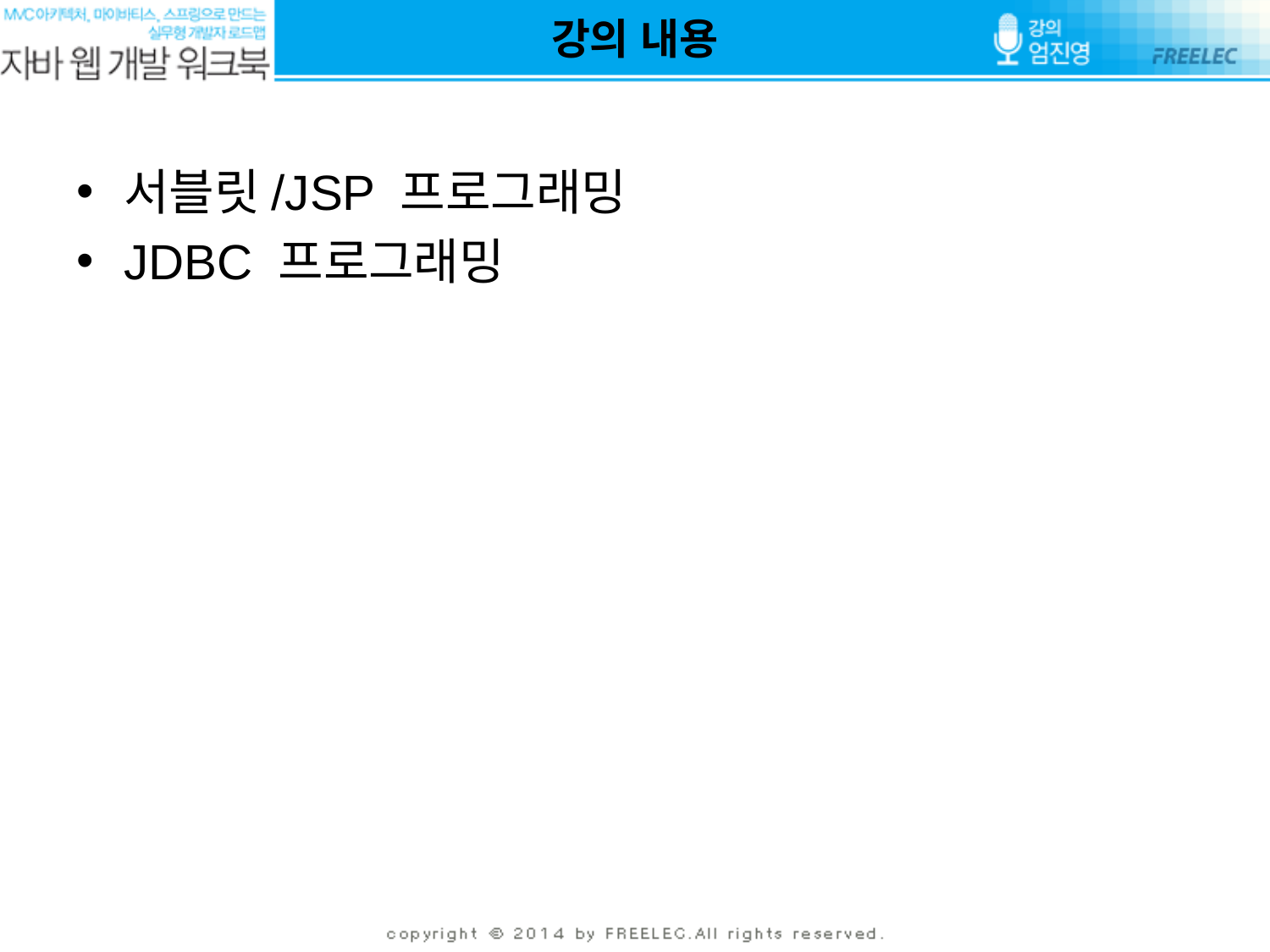

# 강의 내용
서블릿/JSP 프로그래밍
JDBC 프로그래밍